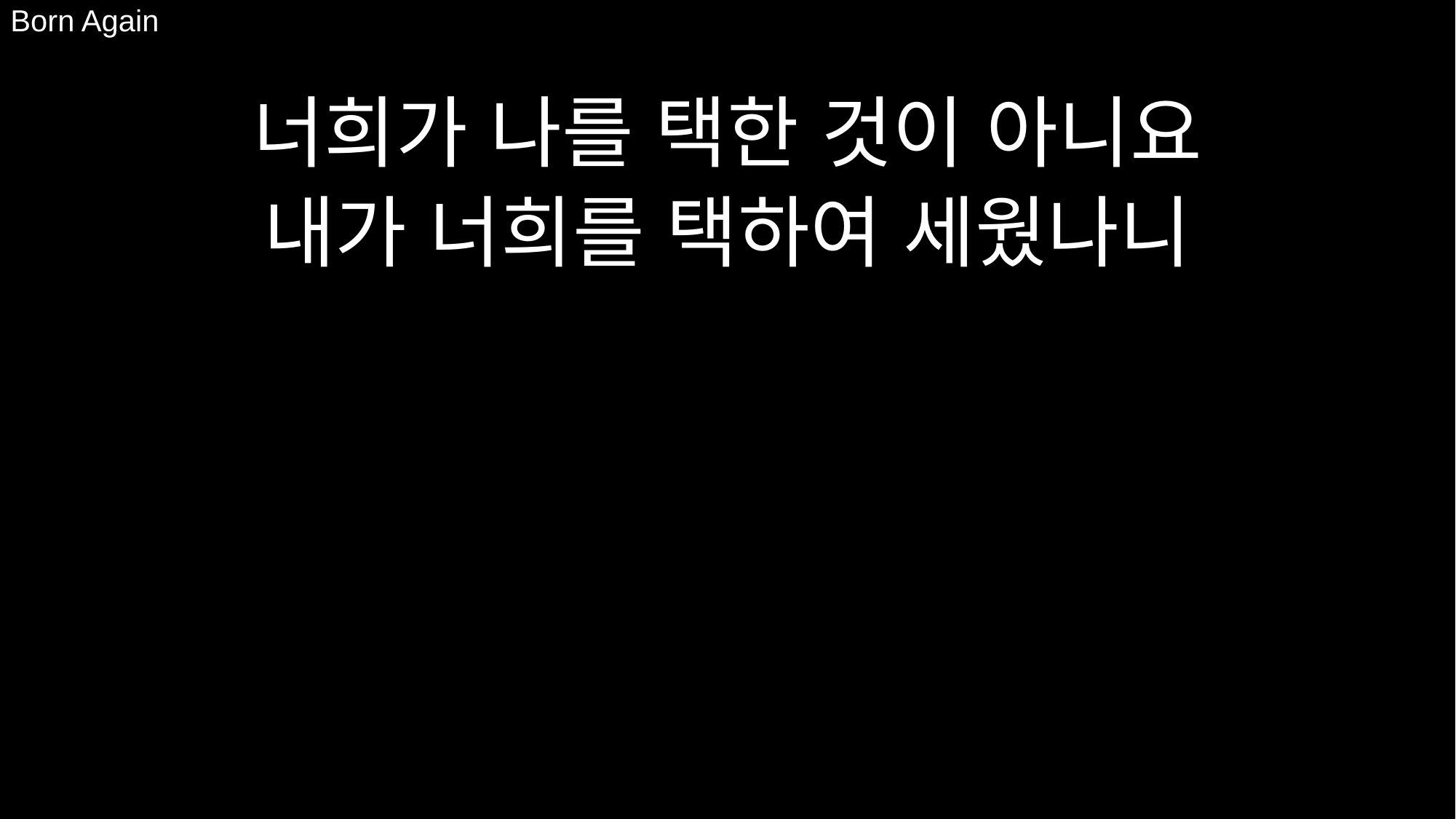

# Born Again
너희가 나를 택한 것이 아니요
내가 너희를 택하여 세웠나니